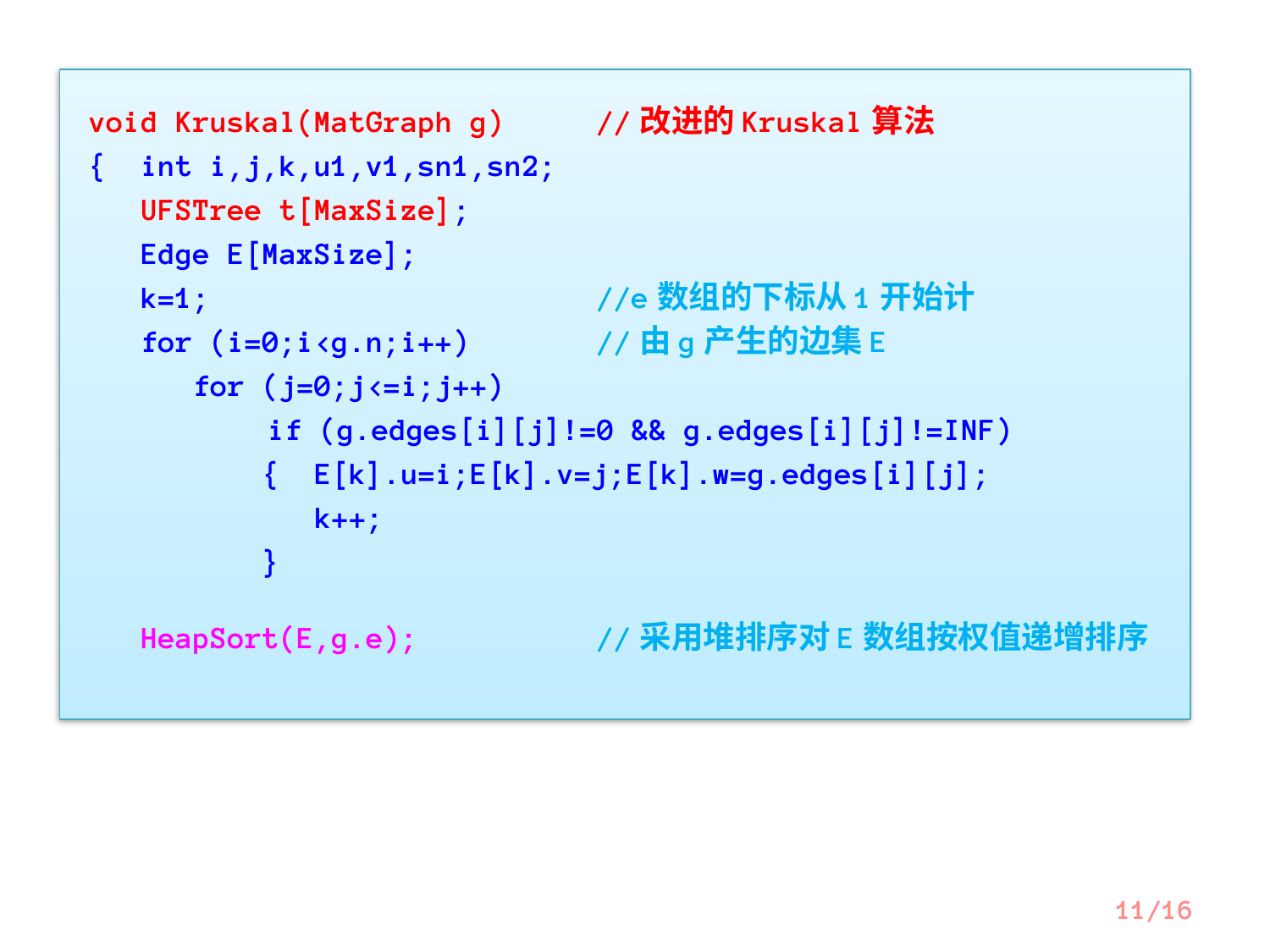

void Kruskal(MatGraph g)	//改进的Kruskal算法
{  int i,j,k,u1,v1,sn1,sn2;
   UFSTree t[MaxSize];
   Edge E[MaxSize];
   k=1;				//e数组的下标从1开始计
   for (i=0;i<g.n;i++)	//由g产生的边集E
      for (j=0;j<=i;j++)
	   if (g.edges[i][j]!=0 && g.edges[i][j]!=INF)
          {  E[k].u=i;E[k].v=j;E[k].w=g.edges[i][j];
             k++;
          }
   HeapSort(E,g.e);		//采用堆排序对E数组按权值递增排序

11/16